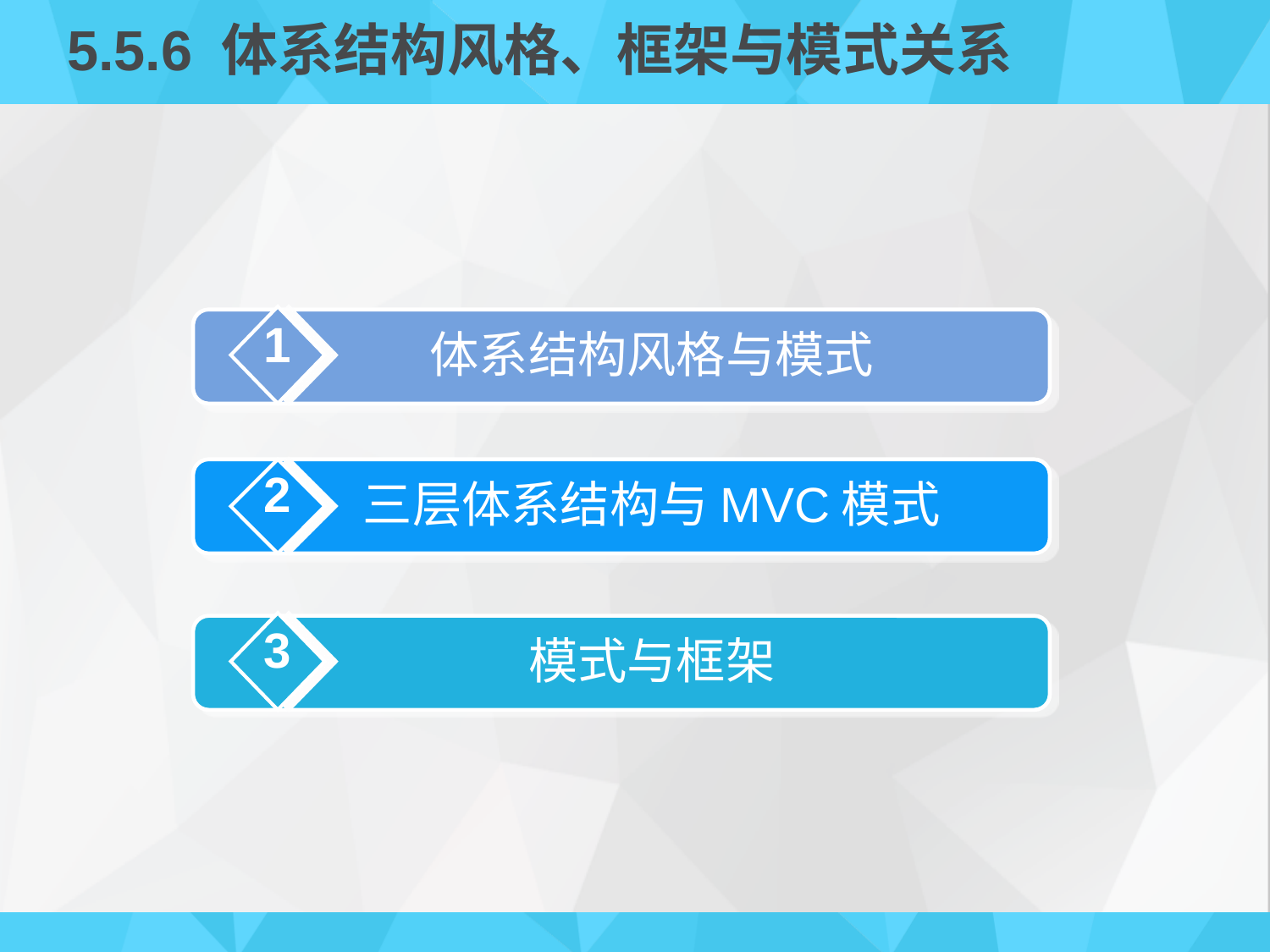

# 5.5.6 体系结构风格、框架与模式关系

1

体系结构风格与模式
2

三层体系结构与MVC模式

3

模式与框架